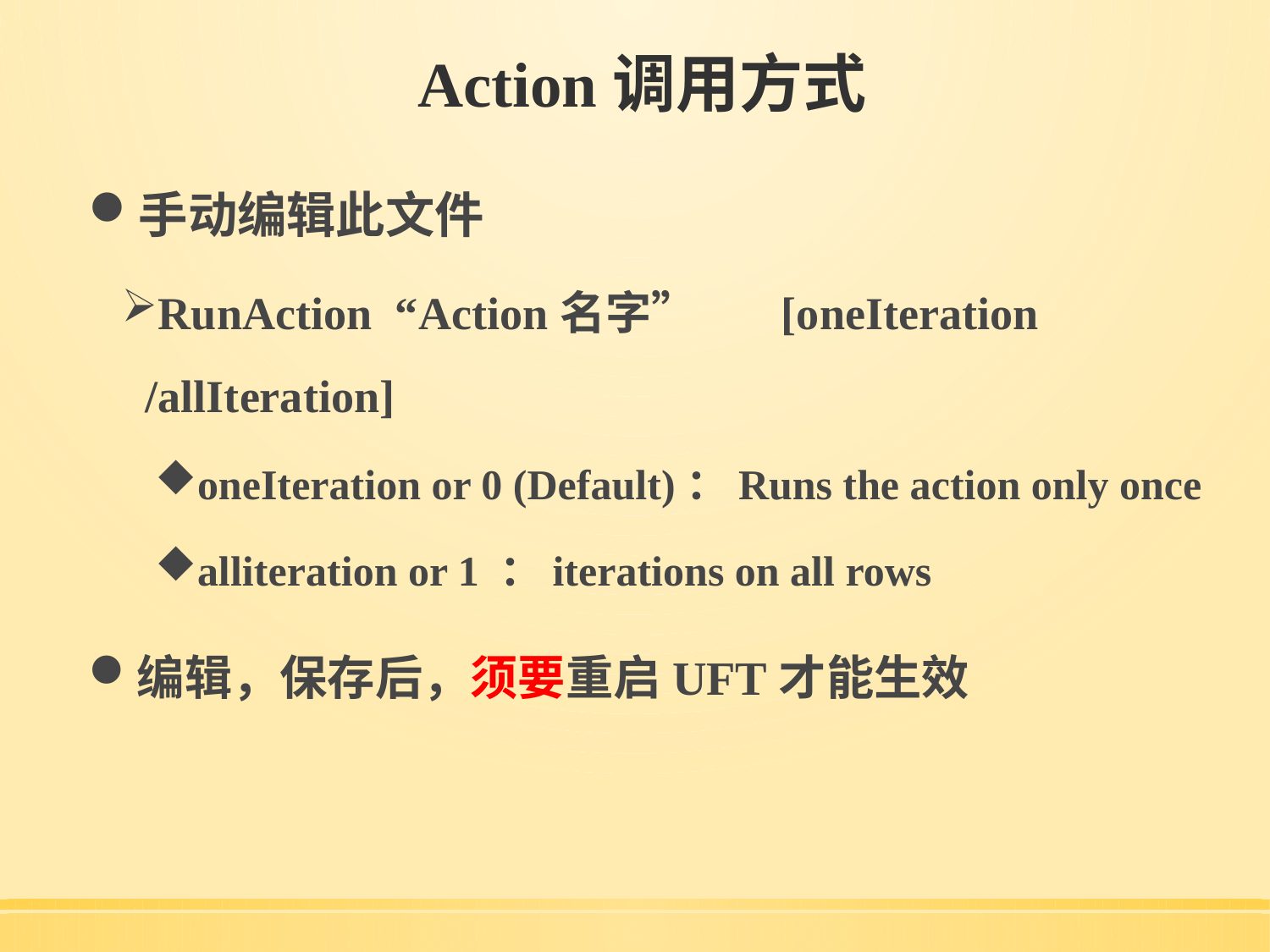

# Action调用方式
手动编辑此文件
RunAction  “Action名字”       [oneIteration /allIteration]
oneIteration or 0 (Default)：Runs the action only once
alliteration or 1 ：iterations on all rows
编辑，保存后，须要重启UFT才能生效